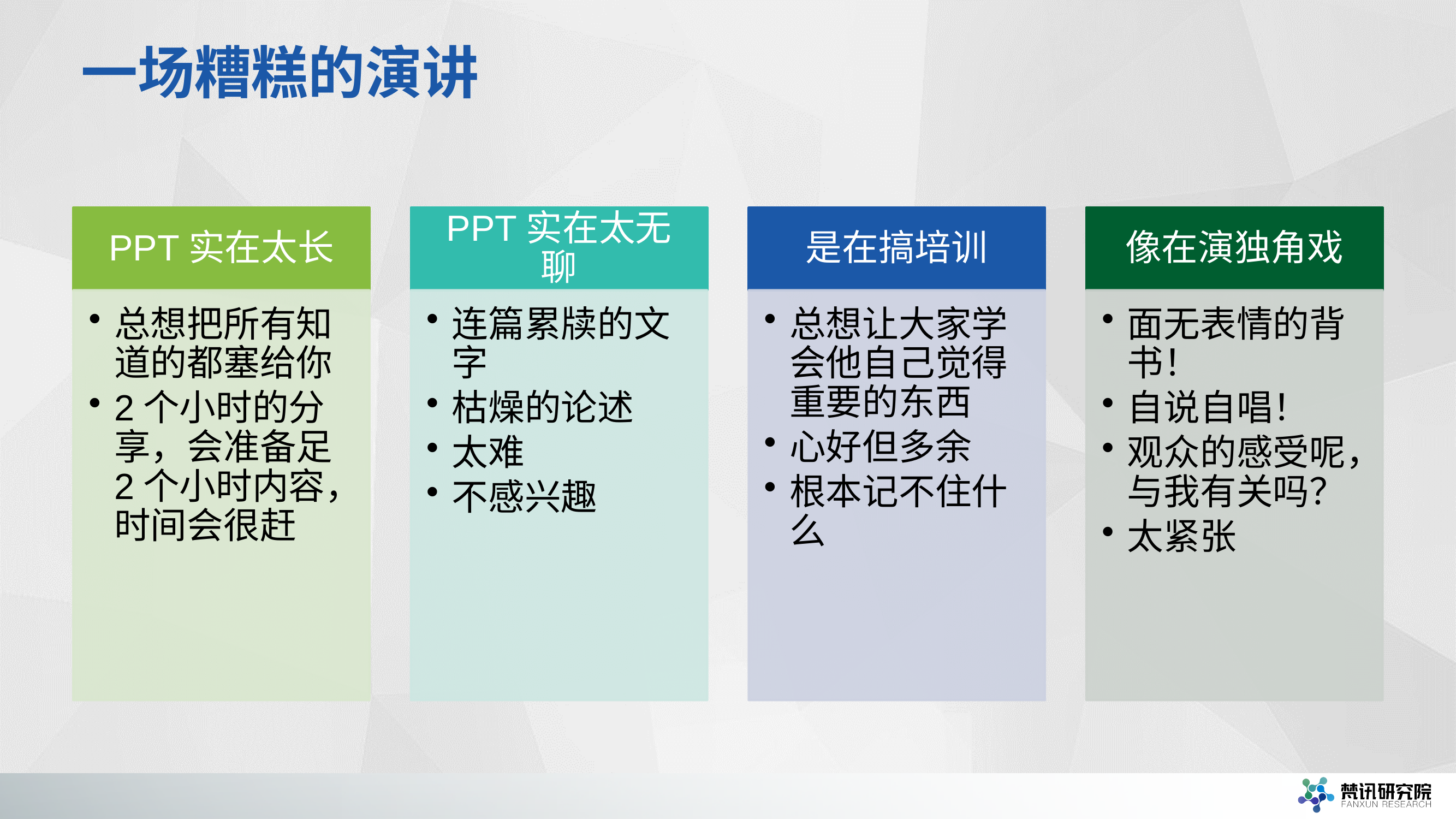

# 一场糟糕的演讲
PPT实在太长
总想把所有知道的都塞给你
2个小时的分享，会准备足2个小时内容，时间会很赶
PPT实在太无聊
连篇累牍的文字
枯燥的论述
太难
不感兴趣
是在搞培训
总想让大家学会他自己觉得重要的东西
心好但多余
根本记不住什么
像在演独角戏
面无表情的背书！
自说自唱！
观众的感受呢，与我有关吗？
太紧张